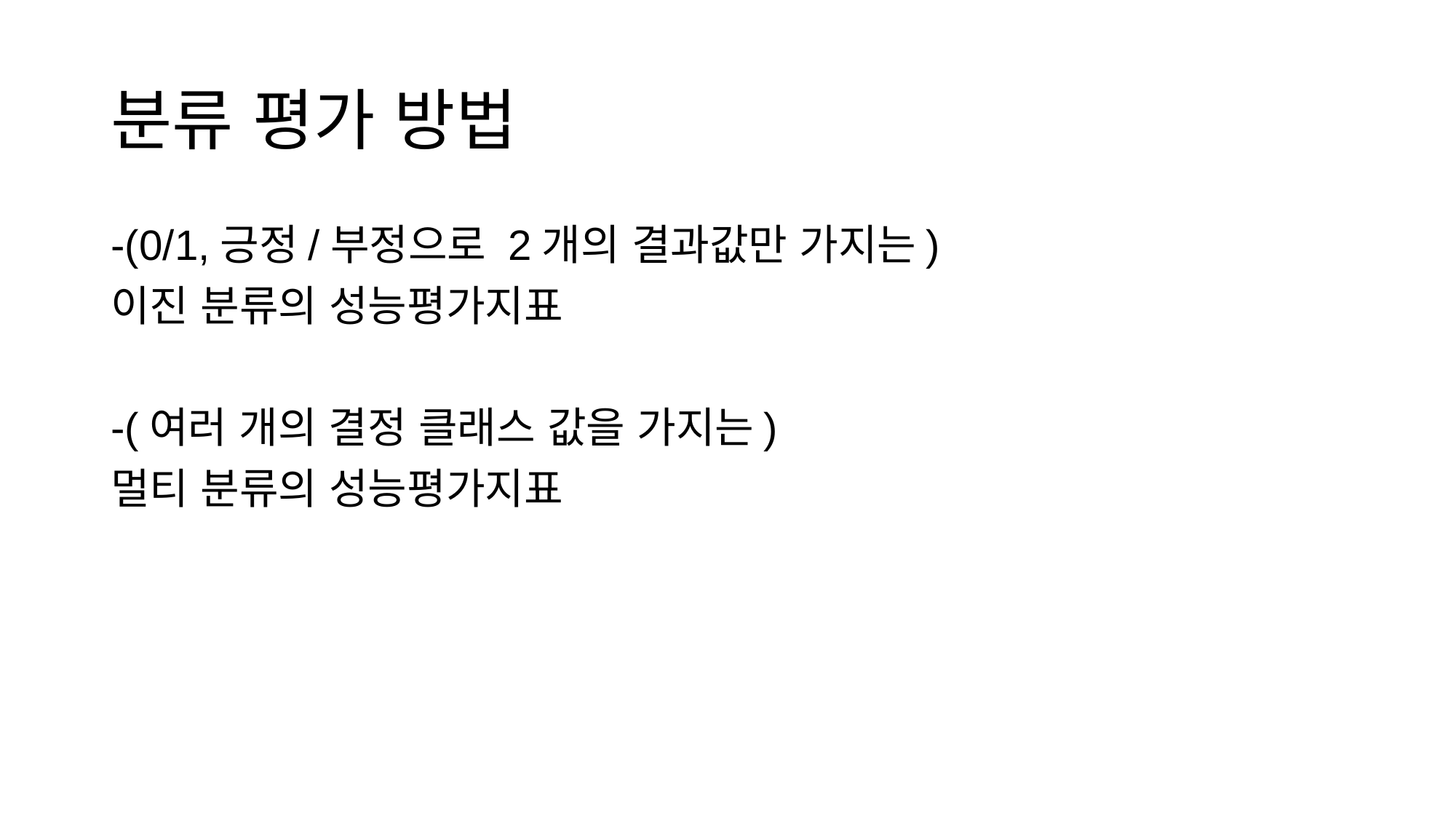

# 분류 평가 방법
-(0/1,긍정/부정으로 2개의 결과값만 가지는)
이진 분류의 성능평가지표

-(여러 개의 결정 클래스 값을 가지는)
멀티 분류의 성능평가지표